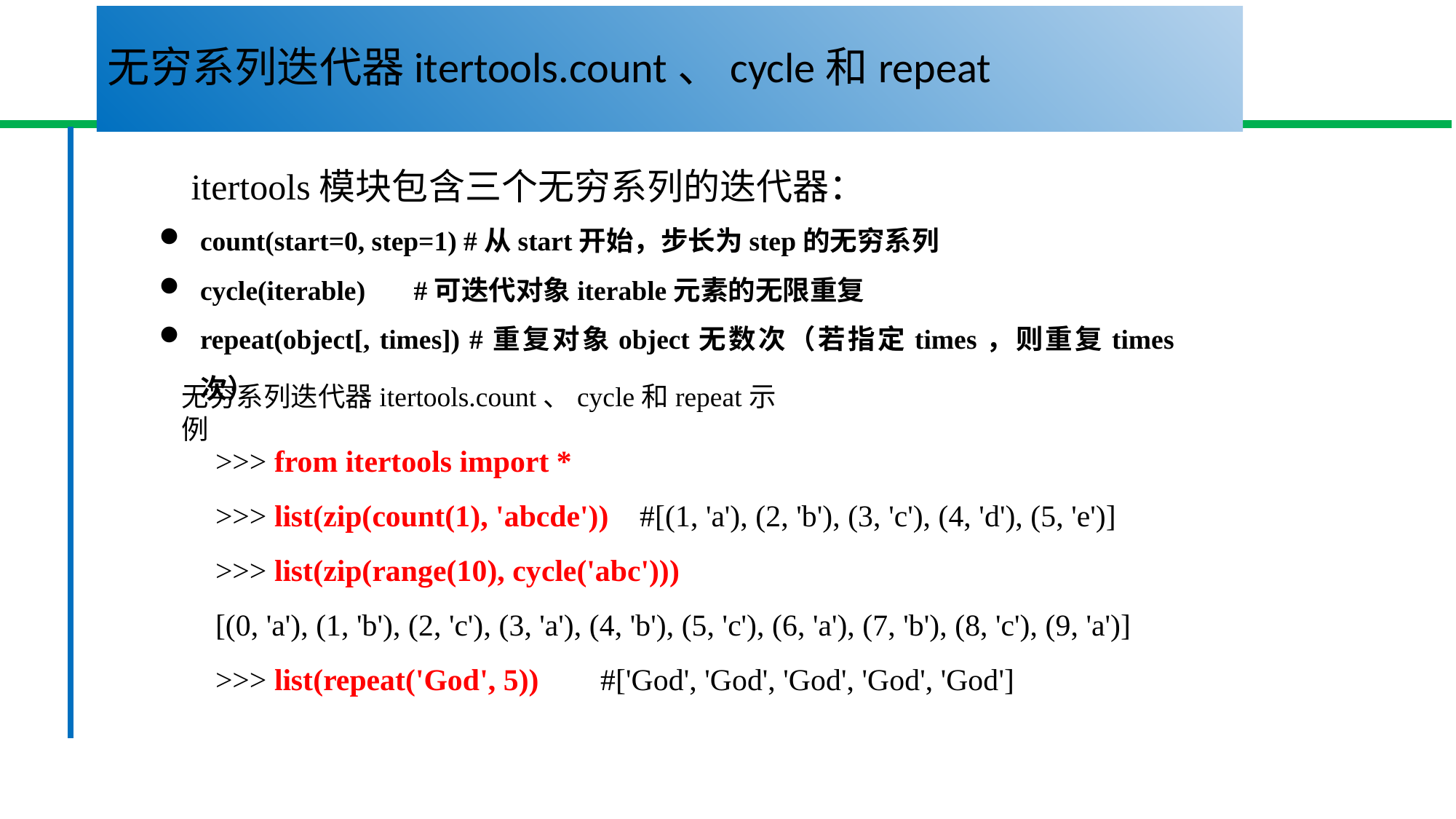

# 无穷系列迭代器itertools.count、cycle和repeat
itertools模块包含三个无穷系列的迭代器：
count(start=0, step=1) #从start开始，步长为step的无穷系列
cycle(iterable)       #可迭代对象iterable元素的无限重复
repeat(object[, times]) #重复对象object无数次（若指定times，则重复times次）
无穷系列迭代器itertools.count、cycle和repeat示例
>>> from itertools import *
>>> list(zip(count(1), 'abcde'))    #[(1, 'a'), (2, 'b'), (3, 'c'), (4, 'd'), (5, 'e')]
>>> list(zip(range(10), cycle('abc')))
[(0, 'a'), (1, 'b'), (2, 'c'), (3, 'a'), (4, 'b'), (5, 'c'), (6, 'a'), (7, 'b'), (8, 'c'), (9, 'a')]
>>> list(repeat('God', 5))        #['God', 'God', 'God', 'God', 'God']